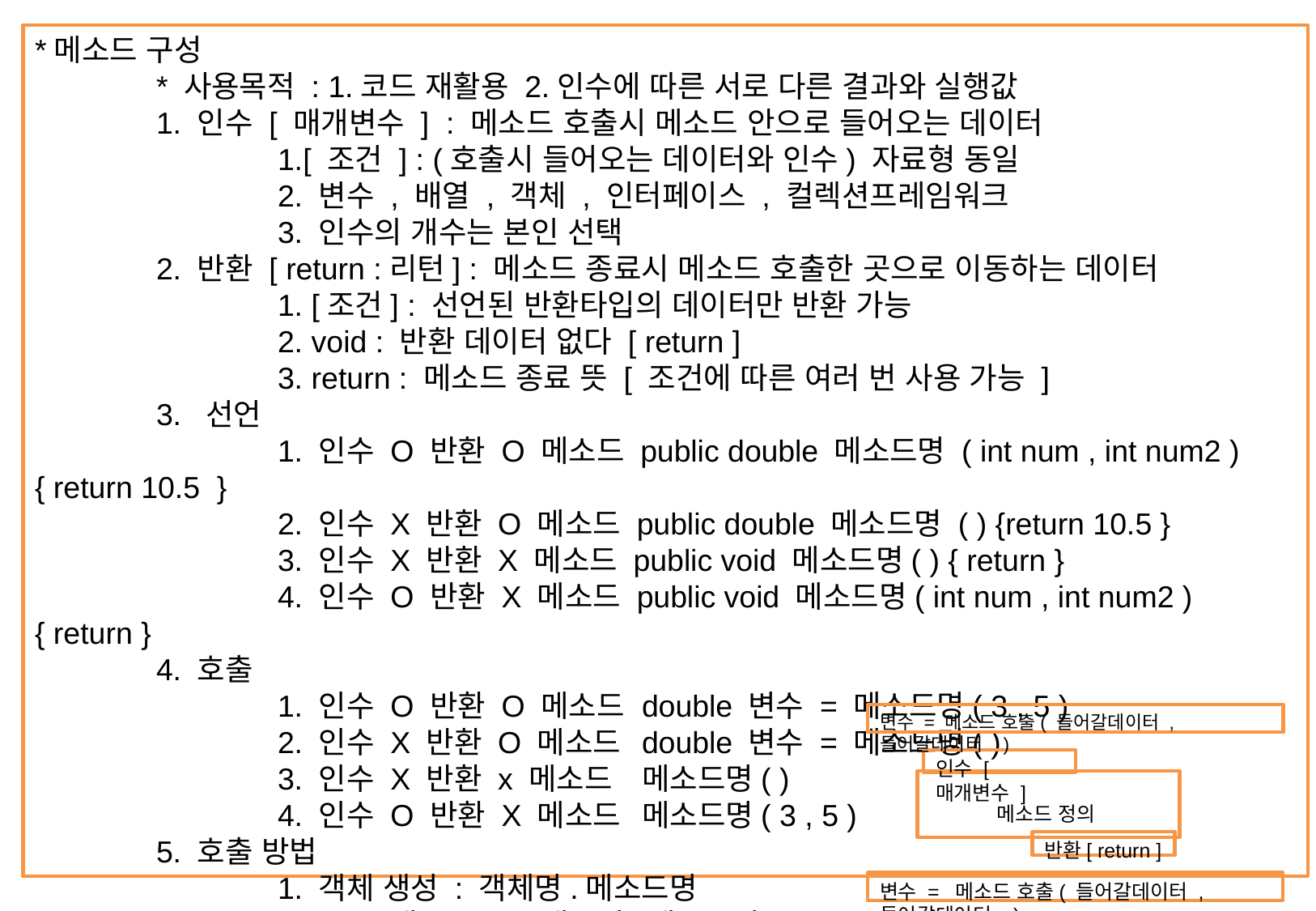

*메소드 구성
	* 사용목적 : 1.코드 재활용 2.인수에 따른 서로 다른 결과와 실행값
	1. 인수 [ 매개변수 ]  : 메소드 호출시 메소드 안으로 들어오는 데이터
		1.[ 조건 ] : (호출시 들어오는 데이터와 인수) 자료형 동일
		2. 변수 , 배열 , 객체 , 인터페이스 , 컬렉션프레임워크
		3. 인수의 개수는 본인 선택
	2. 반환 [ return :리턴] : 메소드 종료시 메소드 호출한 곳으로 이동하는 데이터
		1. [조건] : 선언된 반환타입의 데이터만 반환 가능
		2. void : 반환 데이터 없다 [ return ]
		3. return : 메소드 종료 뜻 [ 조건에 따른 여러 번 사용 가능 ]
	3.  선언
		1. 인수 O 반환 O 메소드 public double 메소드명 ( int num , int num2 ) { return 10.5  }
 		2. 인수 X 반환 O 메소드 public double 메소드명 ( ) {return 10.5 }
		3. 인수 X 반환 X 메소드 public void 메소드명( ) { return }
		4. 인수 O 반환 X 메소드 public void 메소드명( int num , int num2 ) { return }
	4. 호출
		1. 인수 O 반환 O 메소드 	double 변수 = 메소드명( 3 , 5 )
		2. 인수 X 반환 O 메소드 	double 변수 = 메소드명( )
		3. 인수 X 반환 x 메소드 	메소드명( )
		4. 인수 O 반환 X 메소드 	메소드명( 3 , 5 )
	5. 호출 방법
		1. 객체 생성 : 객체명.메소드명
		2. static메소드 : 클래스명.메소드명

변수 = 메소드 호출( 들어갈데이터 , 들어갈데이터   )

인수 [ 매개변수 ]

              메소드 정의

반환[ return ]

변수 =  메소드 호출( 들어갈데이터 , 들어갈데이터   )